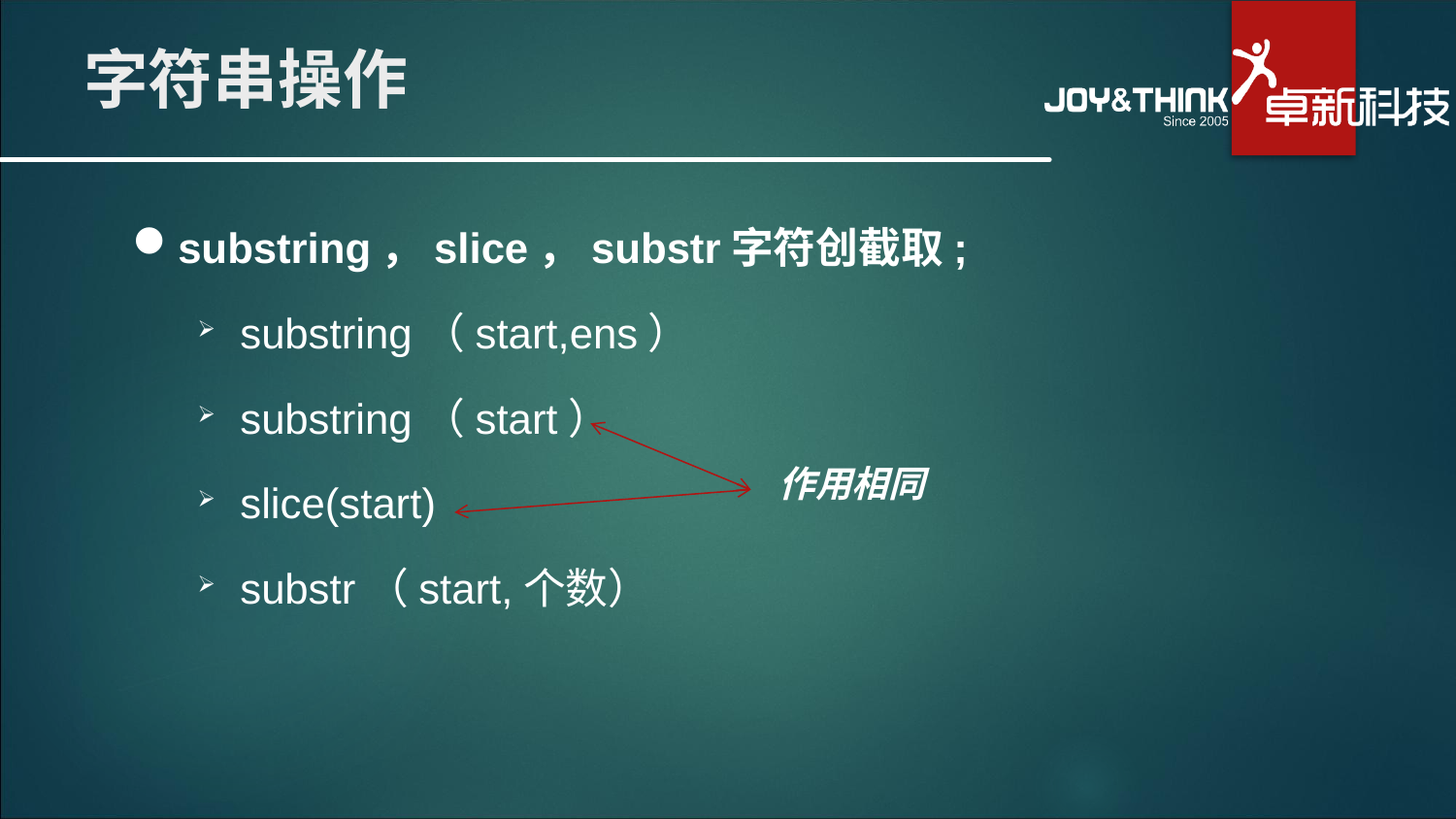

# 字符串操作
substring，slice，substr字符创截取;
substring（start,ens）
substring（start）
slice(start)
substr（start,个数）

作用相同